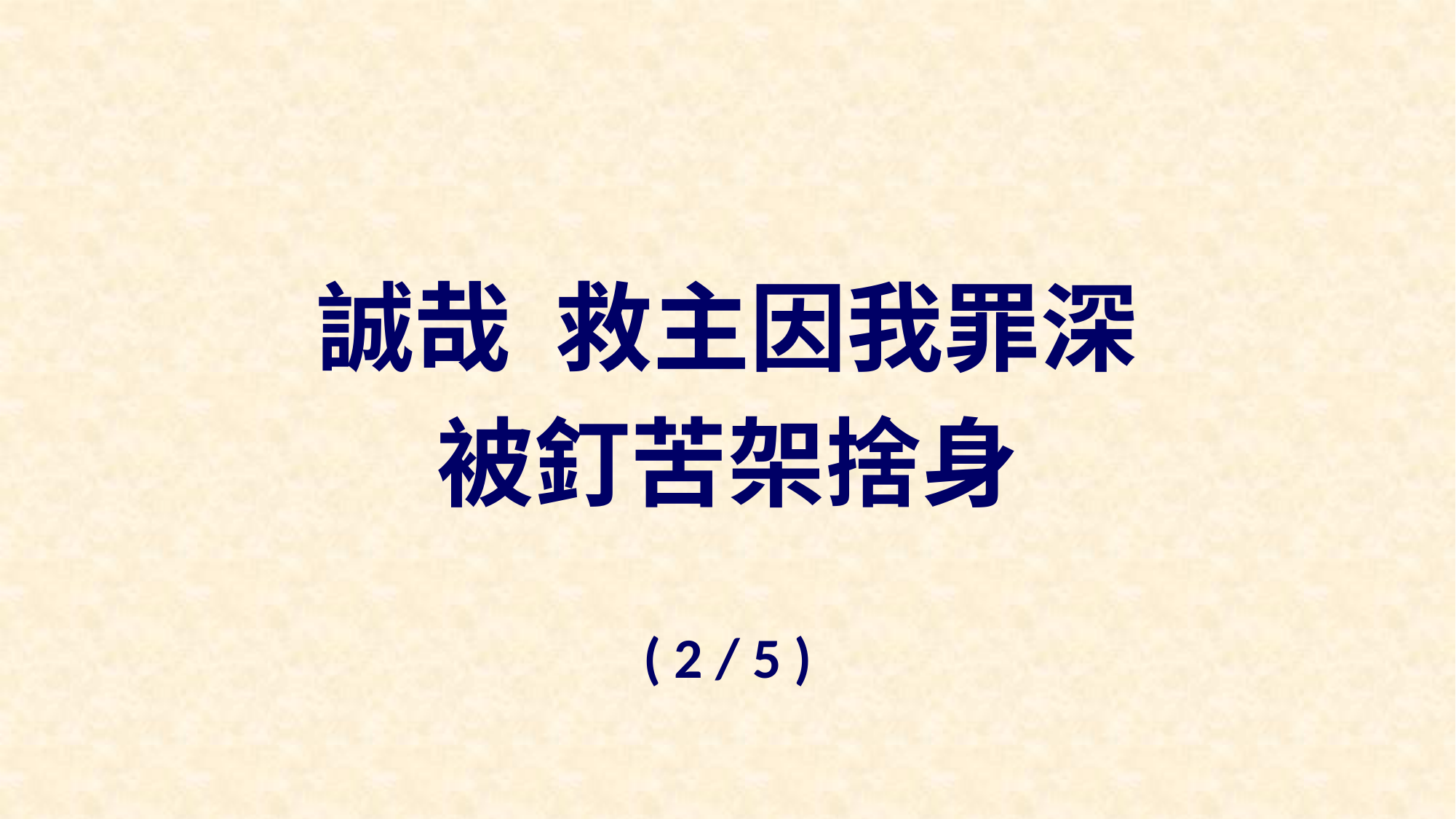

誠哉  救主因我罪深
被釘苦架捨身
( 2 / 5 )